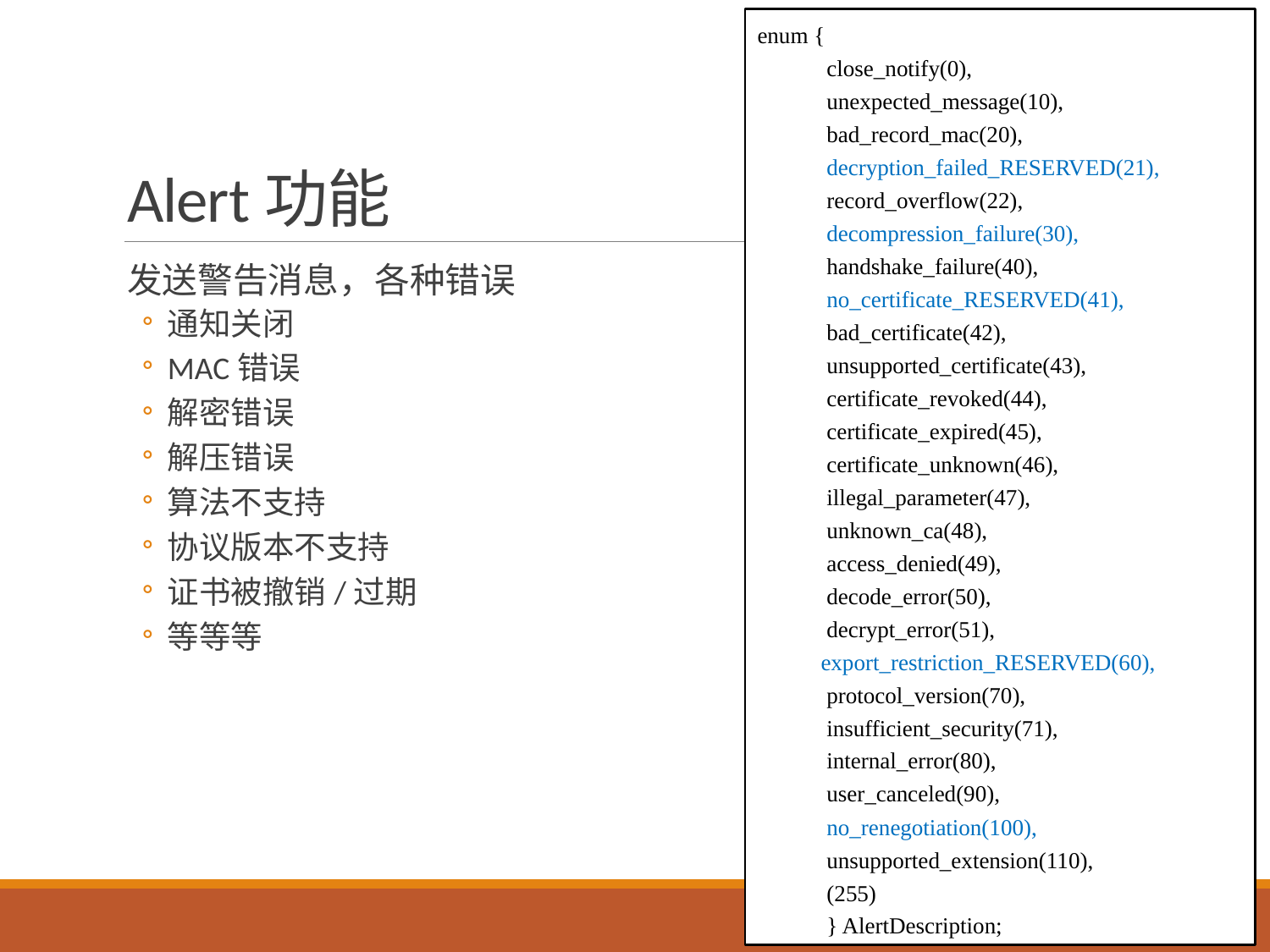

enum {
 close_notify(0),
 unexpected_message(10),
 bad_record_mac(20),
 decryption_failed_RESERVED(21),
 record_overflow(22),
 decompression_failure(30),
 handshake_failure(40),
 no_certificate_RESERVED(41),
 bad_certificate(42),
 unsupported_certificate(43),
 certificate_revoked(44),
 certificate_expired(45),
 certificate_unknown(46),
 illegal_parameter(47),
 unknown_ca(48),
 access_denied(49),
 decode_error(50),
 decrypt_error(51),
export_restriction_RESERVED(60),
 protocol_version(70),
 insufficient_security(71),
 internal_error(80),
 user_canceled(90),
 no_renegotiation(100),
 unsupported_extension(110),
 (255)
 } AlertDescription;
# Alert功能
发送警告消息，各种错误
通知关闭
MAC错误
解密错误
解压错误
算法不支持
协议版本不支持
证书被撤销/过期
等等等
15